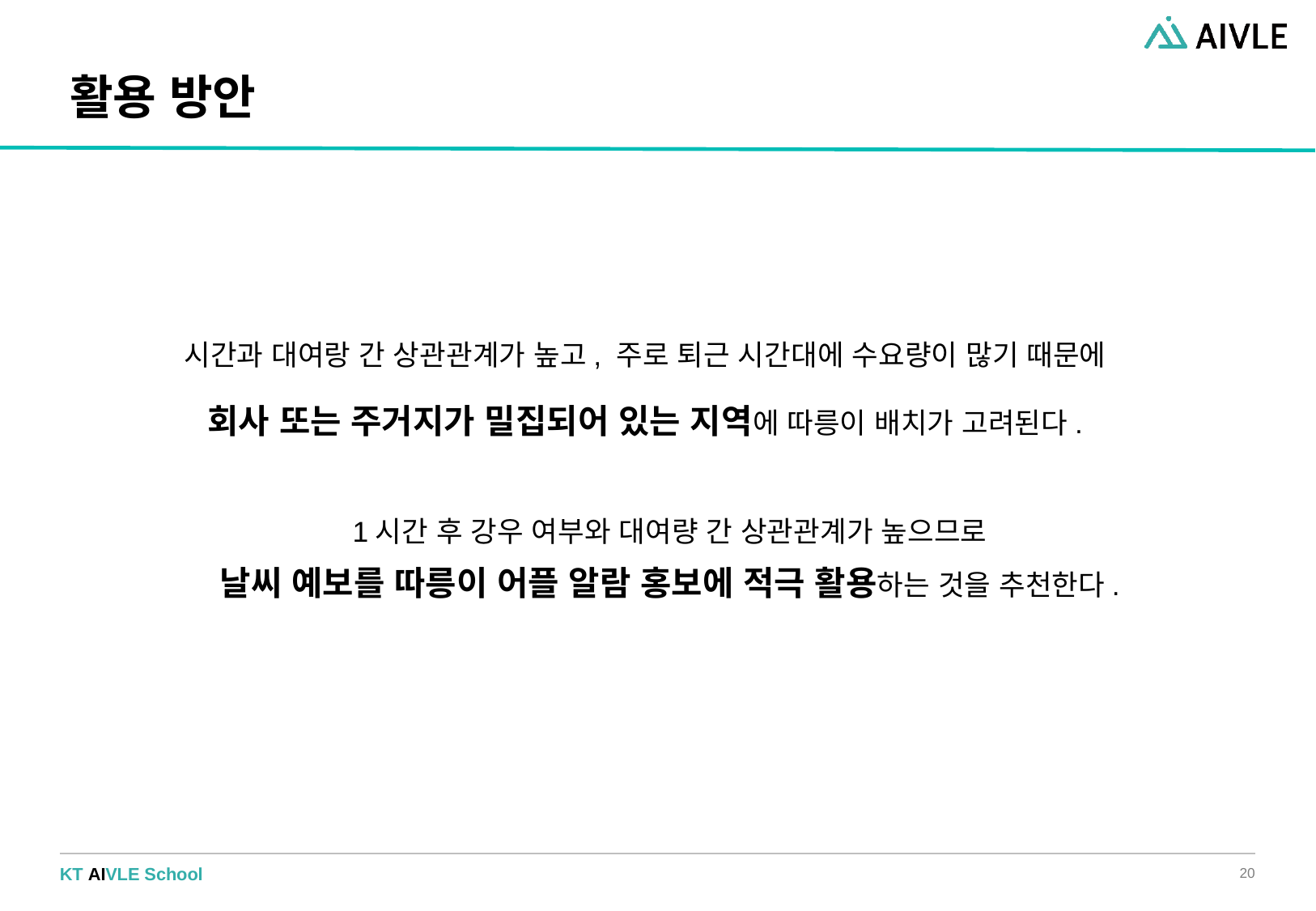

# 활용 방안

시간과 대여랑 간 상관관계가 높고, 주로 퇴근 시간대에 수요량이 많기 때문에
회사 또는 주거지가 밀집되어 있는 지역에 따릉이 배치가 고려된다.
1시간 후 강우 여부와 대여량 간 상관관계가 높으므로
날씨 예보를 따릉이 어플 알람 홍보에 적극 활용하는 것을 추천한다.